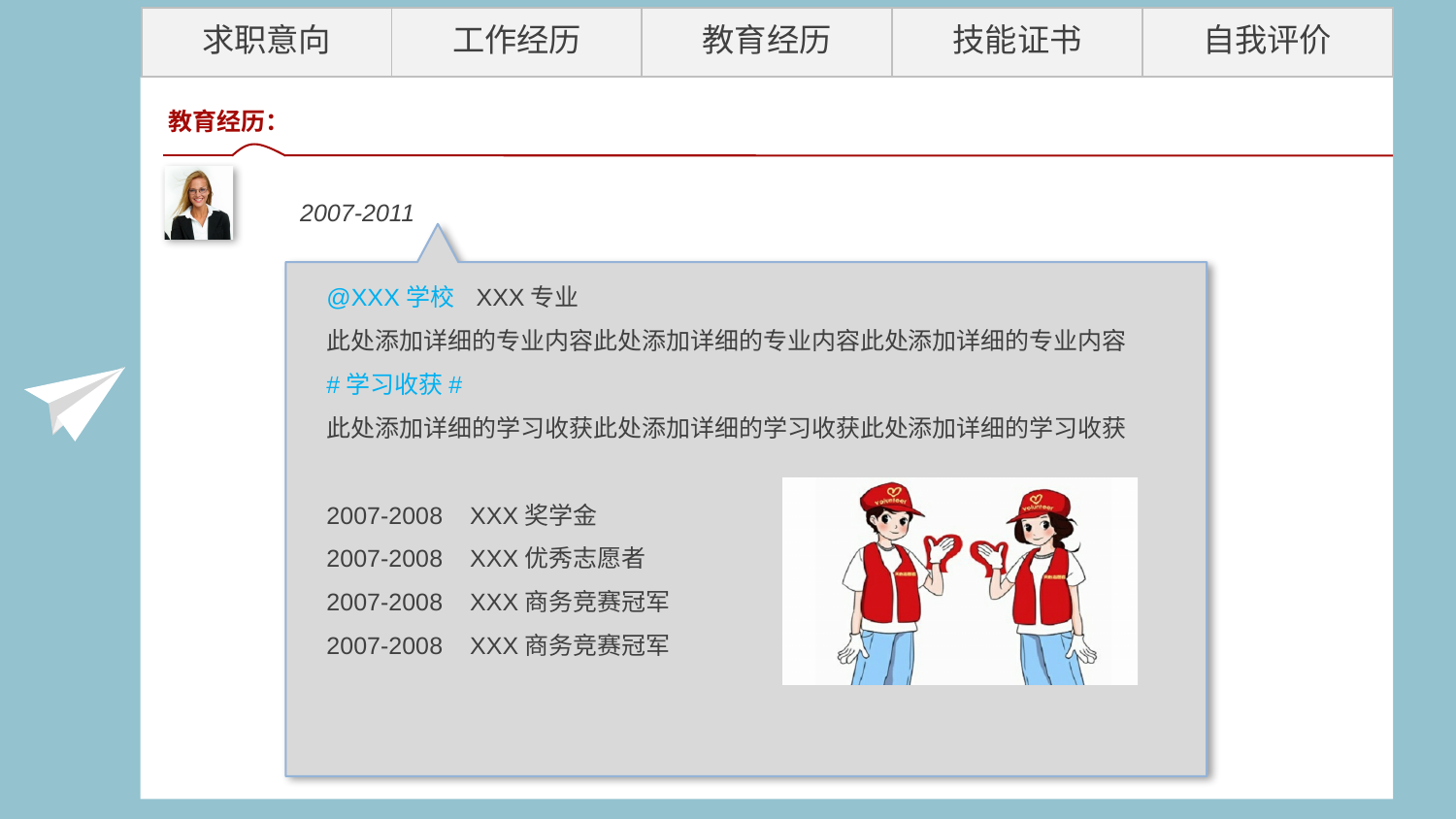

| 求职意向 | 工作经历 | 教育经历 | 技能证书 | 自我评价 |
| --- | --- | --- | --- | --- |

教育经历：

2007-2011

@XXX学校   XXX专业
此处添加详细的专业内容此处添加详细的专业内容此处添加详细的专业内容
#学习收获#
此处添加详细的学习收获此处添加详细的学习收获此处添加详细的学习收获

2007-2008    XXX奖学金
2007-2008    XXX优秀志愿者
2007-2008    XXX商务竞赛冠军
2007-2008    XXX商务竞赛冠军